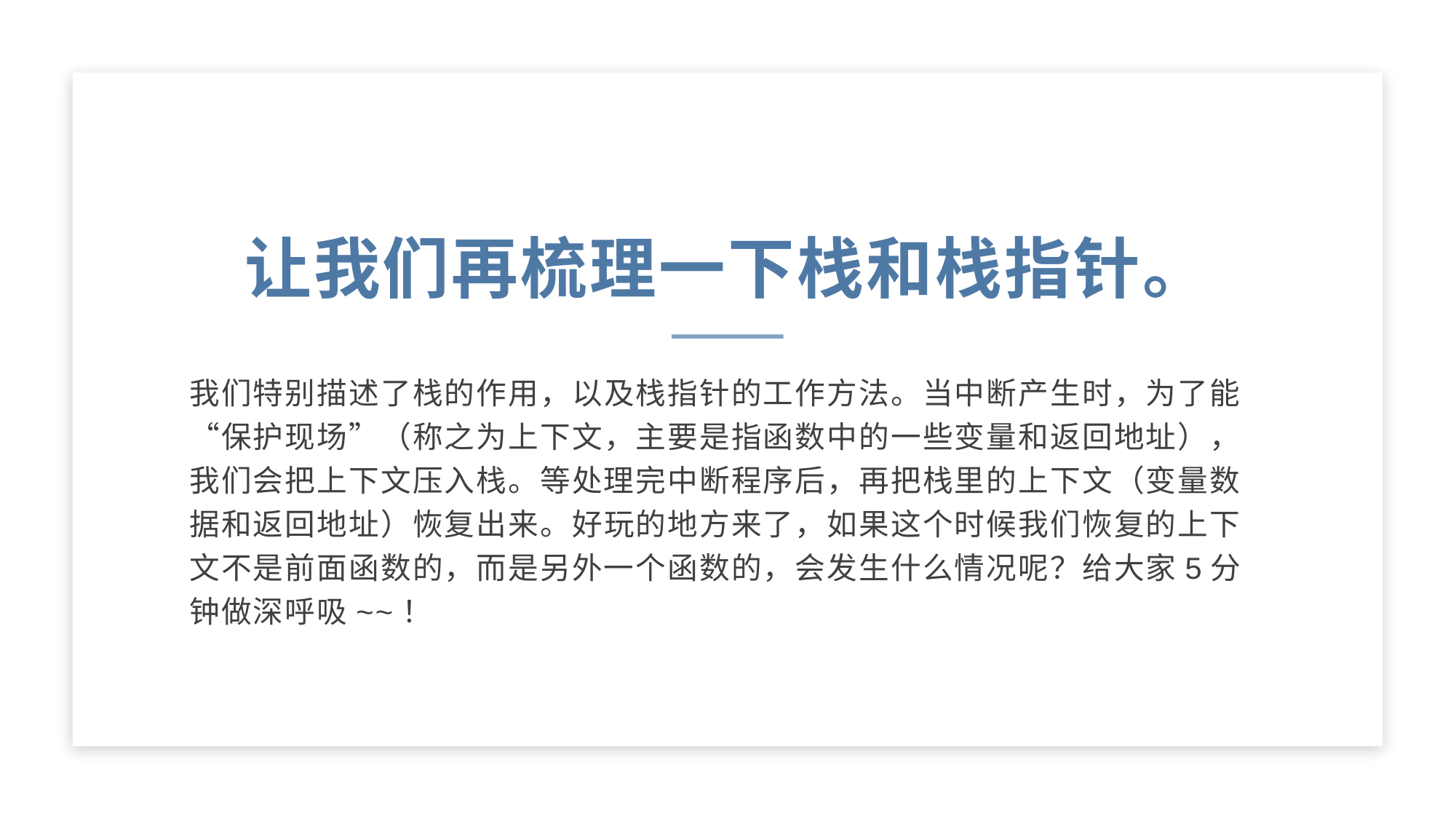

让我们再梳理一下栈和栈指针。

我们特别描述了栈的作用，以及栈指针的工作方法。当中断产生时，为了能“保护现场”（称之为上下文，主要是指函数中的一些变量和返回地址），我们会把上下文压入栈。等处理完中断程序后，再把栈里的上下文（变量数据和返回地址）恢复出来。好玩的地方来了，如果这个时候我们恢复的上下文不是前面函数的，而是另外一个函数的，会发生什么情况呢？给大家5分钟做深呼吸~~！